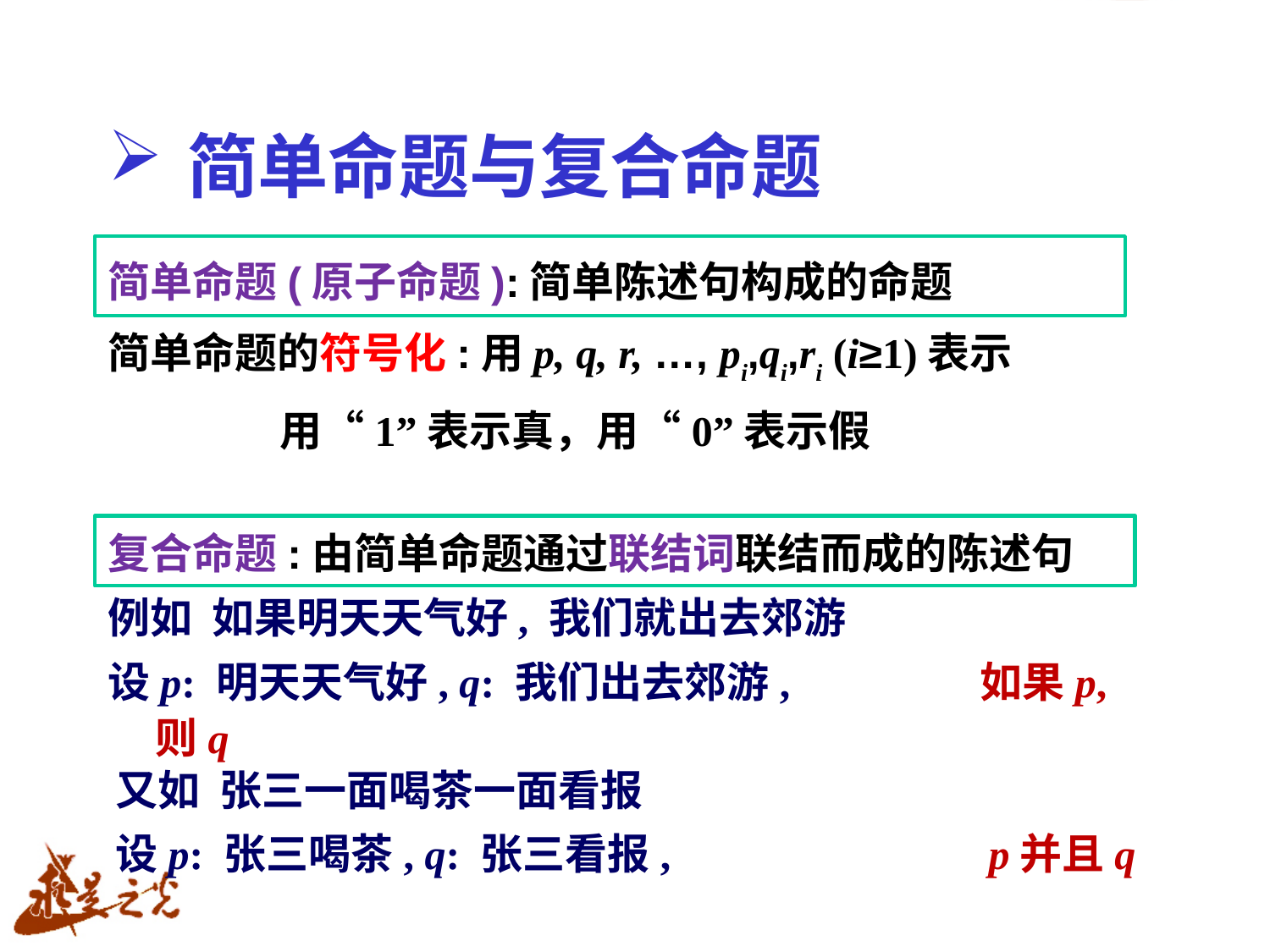

# 简单命题与复合命题

简单命题(原子命题):简单陈述句构成的命题
简单命题的符号化:用p, q, r, …, pi,qi,ri (i≥1)表示
                 用“1”表示真，用“0”表示假

复合命题:由简单命题通过联结词联结而成的陈述句
例如  如果明天天气好, 我们就出去郊游
设p: 明天天气好, q: 我们出去郊游,                 如果p, 则q

又如  张三一面喝茶一面看报
设p: 张三喝茶, q: 张三看报,                              p并且q
6